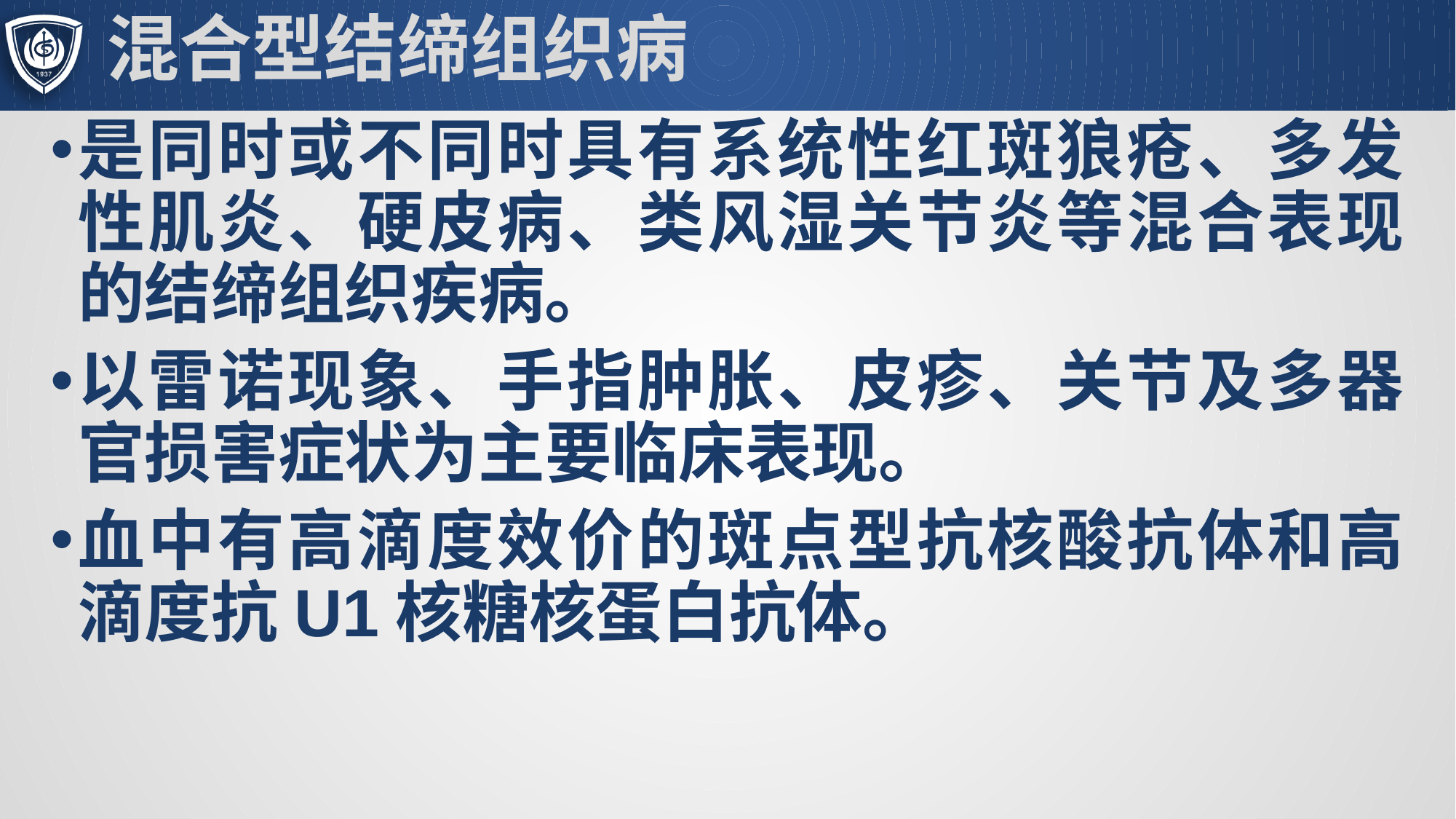

# 混合型结缔组织病
是同时或不同时具有系统性红斑狼疮、多发性肌炎、硬皮病、类风湿关节炎等混合表现的结缔组织疾病。
以雷诺现象、手指肿胀、皮疹、关节及多器官损害症状为主要临床表现。
血中有高滴度效价的斑点型抗核酸抗体和高滴度抗U1核糖核蛋白抗体。